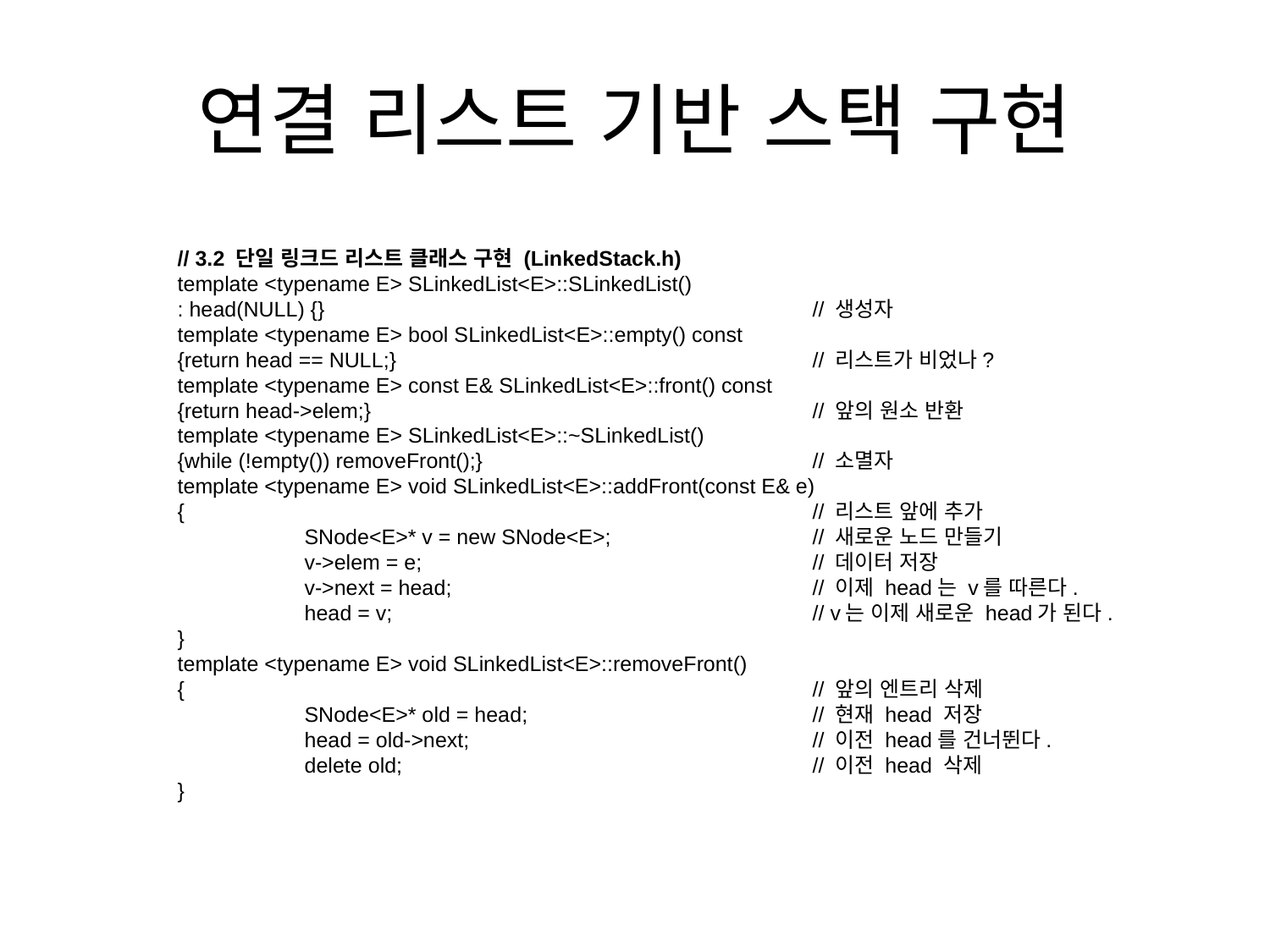

# 연결 리스트 기반 스택 구현
// 3.2 단일 링크드 리스트 클래스 구현 (LinkedStack.h)
template <typename E> SLinkedList<E>::SLinkedList()
: head(NULL) {}				// 생성자
template <typename E> bool SLinkedList<E>::empty() const
{return head == NULL;}				// 리스트가 비었나?
template <typename E> const E& SLinkedList<E>::front() const
{return head->elem;}				// 앞의 원소 반환
template <typename E> SLinkedList<E>::~SLinkedList()
{while (!empty()) removeFront();}			// 소멸자
template <typename E> void SLinkedList<E>::addFront(const E& e)
{					// 리스트 앞에 추가
	SNode<E>* v = new SNode<E>;		// 새로운 노드 만들기
	v->elem = e;				// 데이터 저장
	v->next = head;			// 이제 head는 v를 따른다.
	head = v;				// v는 이제 새로운 head가 된다.
}
template <typename E> void SLinkedList<E>::removeFront()
{					// 앞의 엔트리 삭제
	SNode<E>* old = head;			// 현재 head 저장
	head = old->next;			// 이전 head를 건너뛴다.
	delete old;				// 이전 head 삭제
}